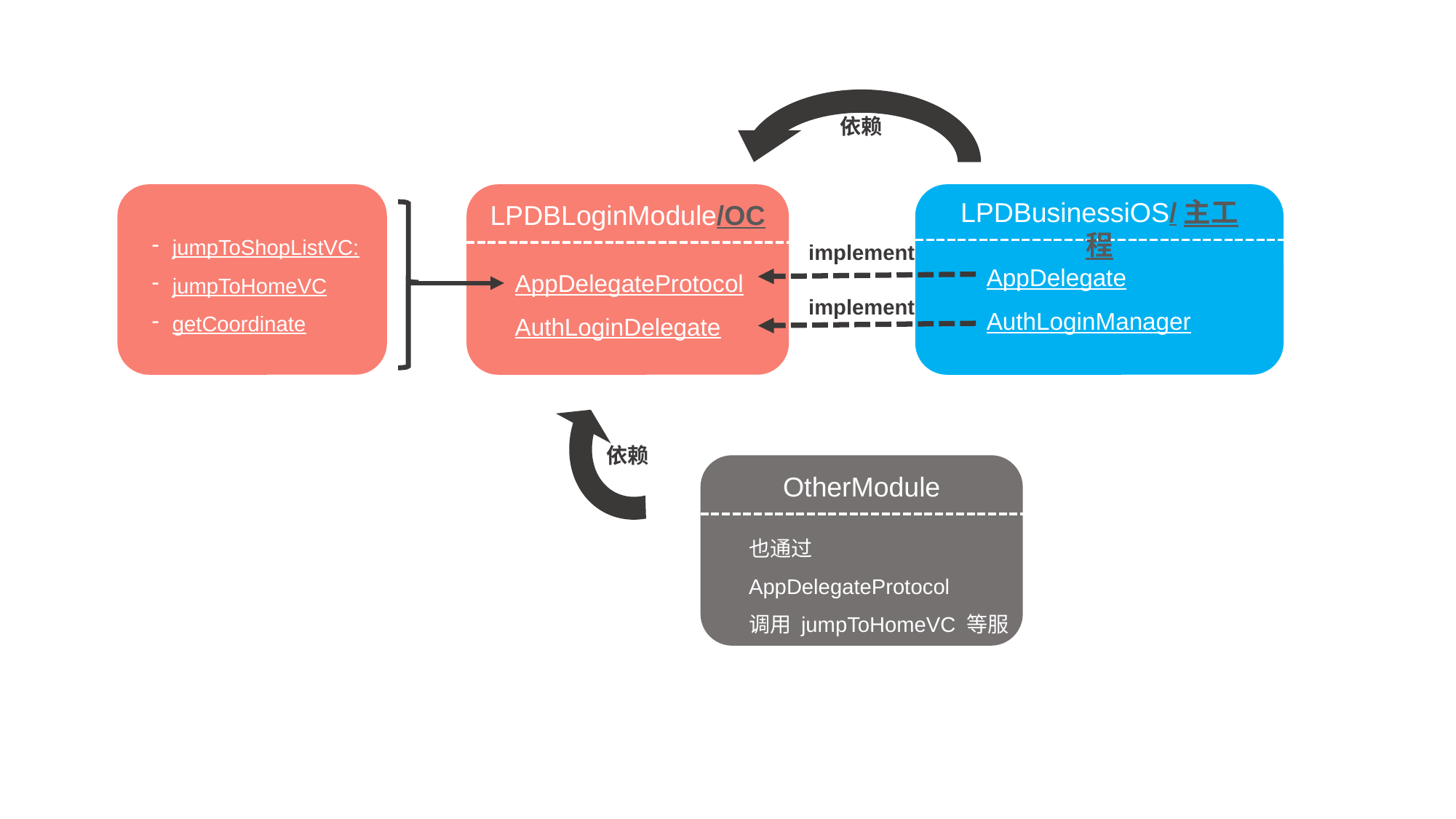

依赖

LPDBusinessiOS/主工程
LPDBLoginModule/OC

jumpToShopListVC:
jumpToHomeVC
getCoordinate
implement
AppDelegate AuthLoginManager
AppDelegateProtocol
AuthLoginDelegate
implement

依赖

OtherModule
也通过 AppDelegateProtocol
调用 jumpToHomeVC 等服务